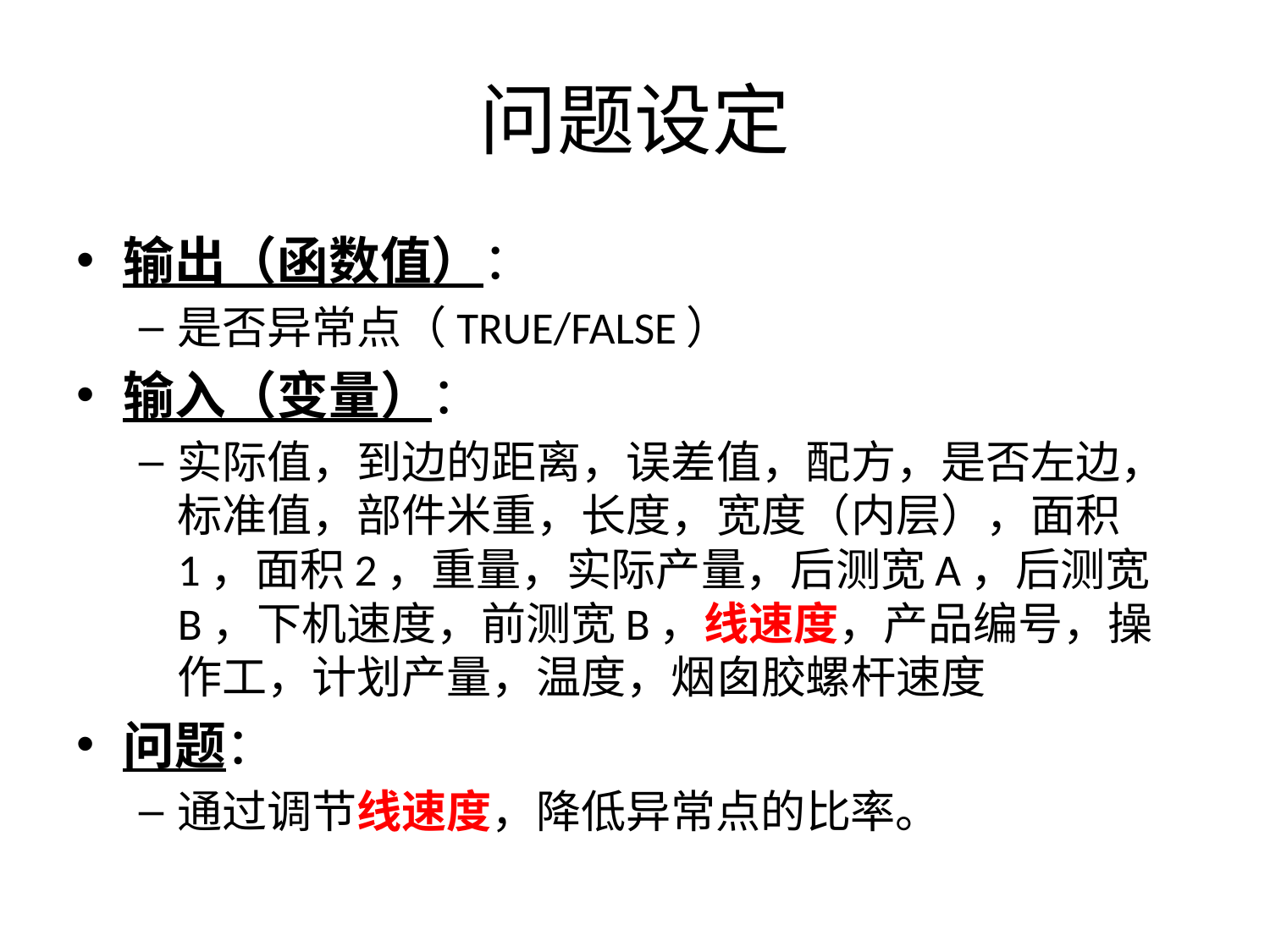

# 问题设定
输出（函数值）：
是否异常点（TRUE/FALSE）
输入（变量）：
实际值，到边的距离，误差值，配方，是否左边，标准值，部件米重，长度，宽度（内层），面积1，面积2，重量，实际产量，后测宽A，后测宽B，下机速度，前测宽B，线速度，产品编号，操作工，计划产量，温度，烟囱胶螺杆速度
问题：
通过调节线速度，降低异常点的比率。